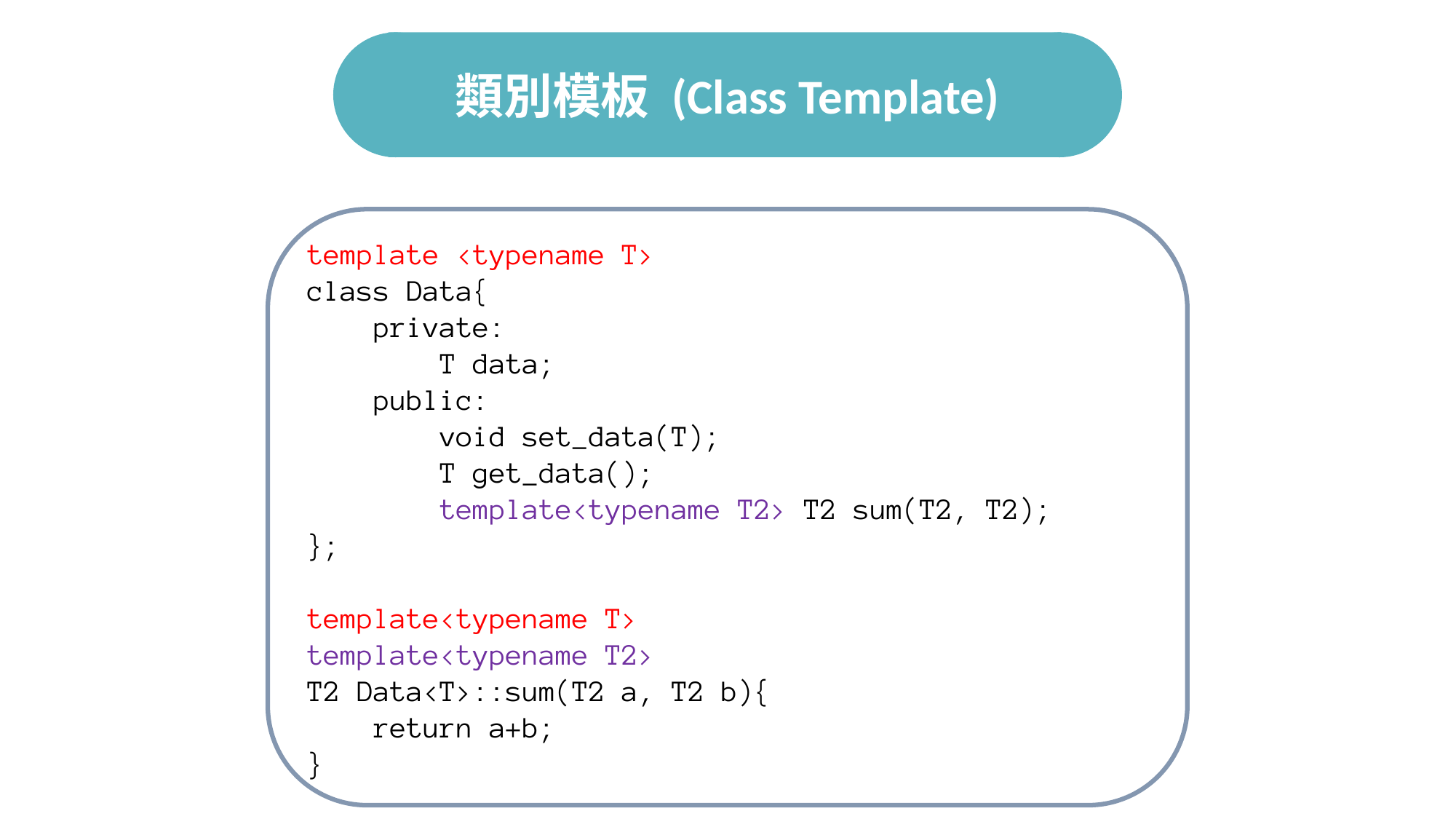

# 類別模板 (Class Template)
template <typename T>
class Data{
    private:
        T data;
    public:
        void set_data(T);
        T get_data();
        template<typename T2> T2 sum(T2, T2);
};

template<typename T>
template<typename T2>
T2 Data<T>::sum(T2 a, T2 b){
    return a+b;
}